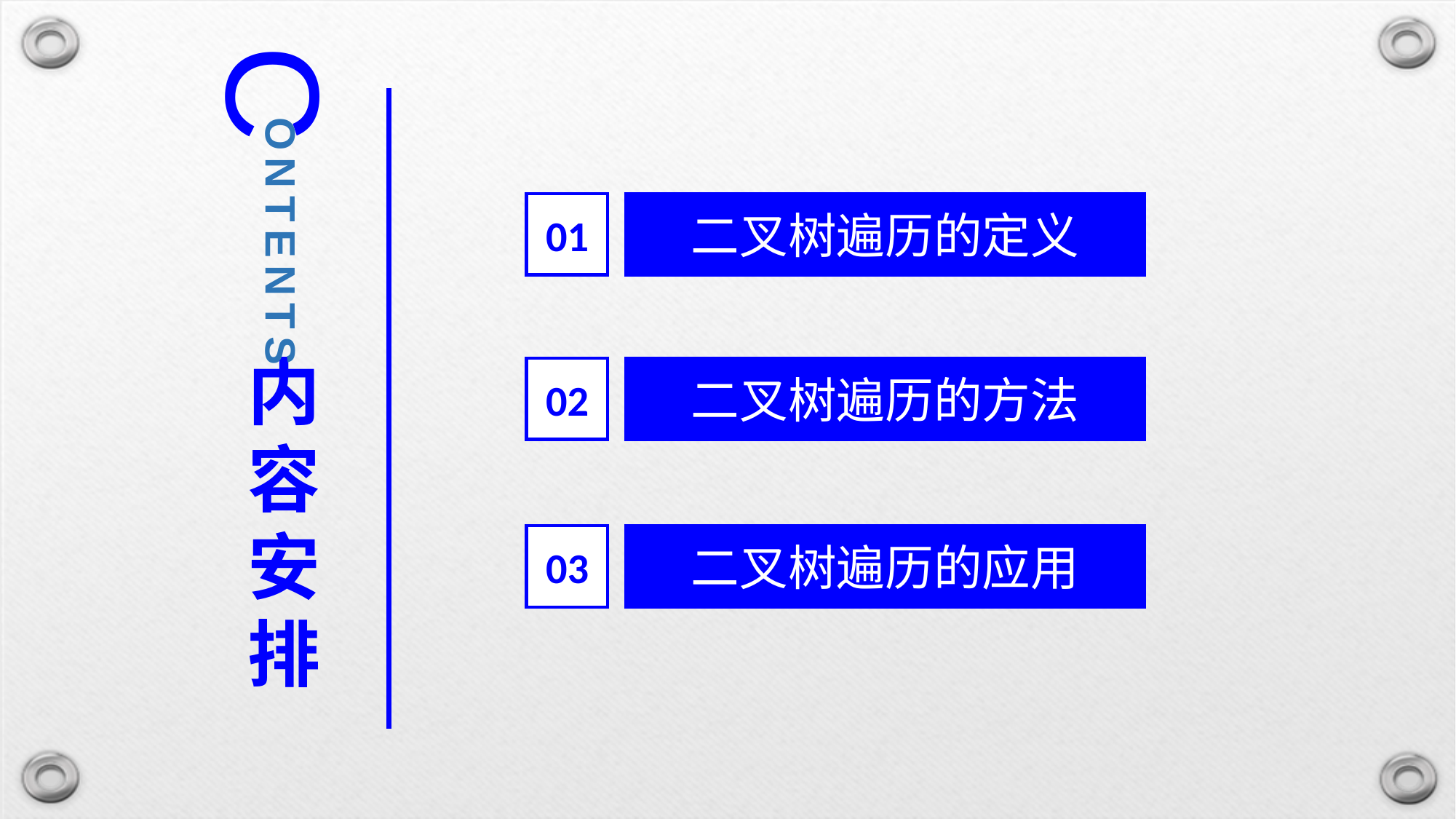

C
ONTENTS
01
二叉树遍历的定义
内容安排
02
二叉树遍历的方法
03
二叉树遍历的应用